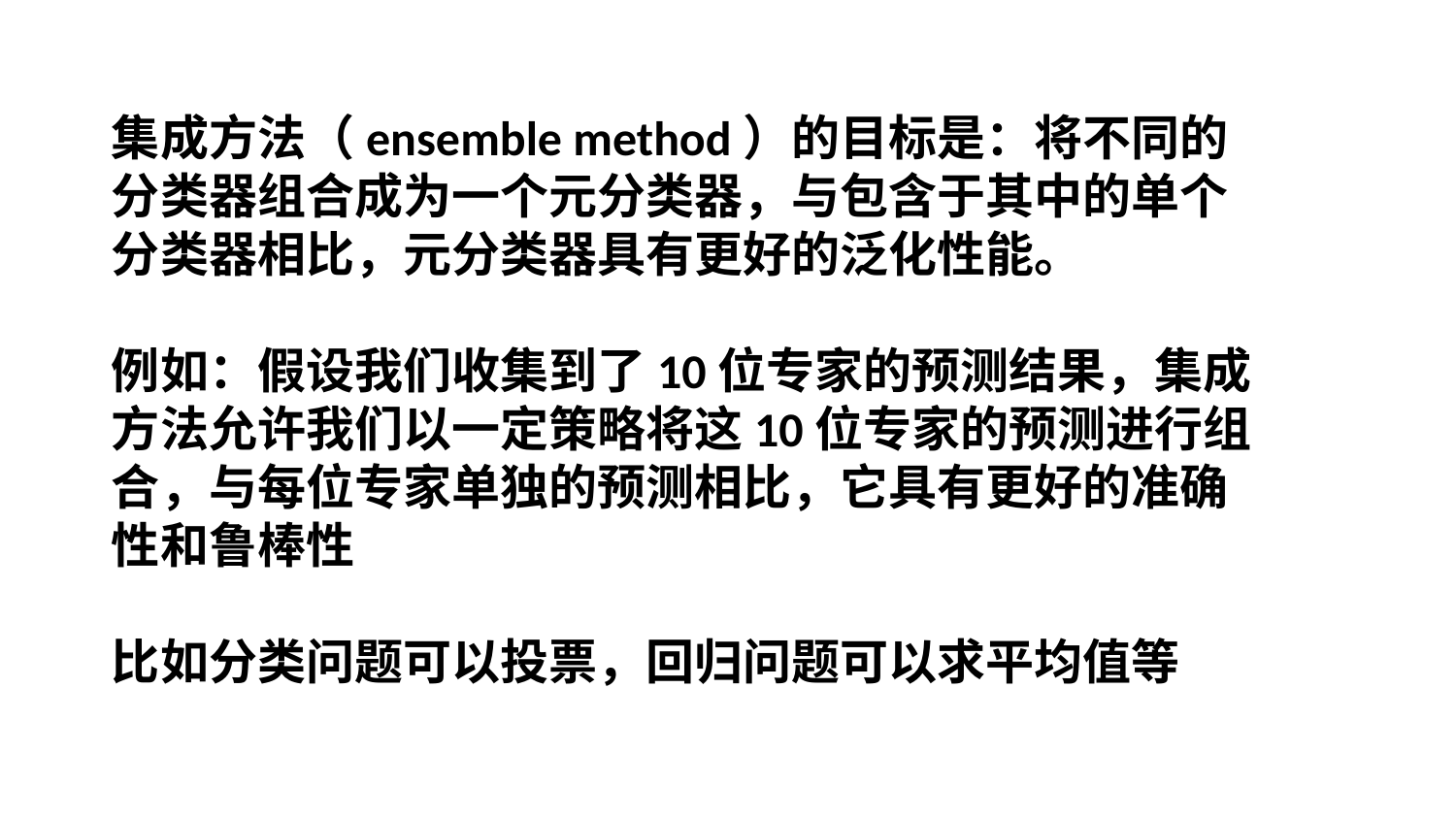

集成方法（ensemble method）的目标是：将不同的分类器组合成为一个元分类器，与包含于其中的单个分类器相比，元分类器具有更好的泛化性能。

例如：假设我们收集到了10位专家的预测结果，集成方法允许我们以一定策略将这10位专家的预测进行组合，与每位专家单独的预测相比，它具有更好的准确性和鲁棒性

比如分类问题可以投票，回归问题可以求平均值等